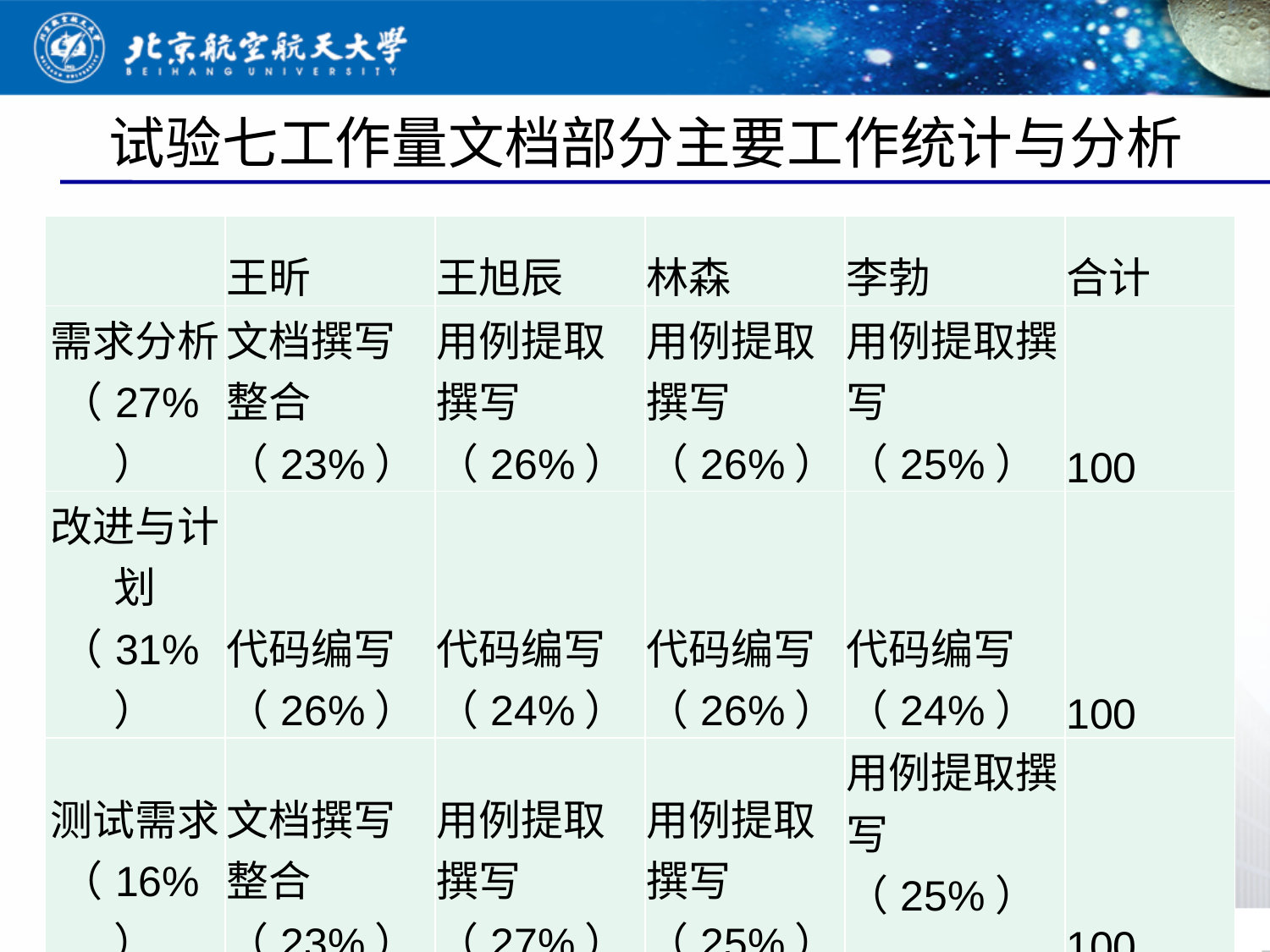

# 试验七工作量文档部分主要工作统计与分析
|  | 王昕 | 王旭辰 | 林森 | 李勃 | 合计 |
| --- | --- | --- | --- | --- | --- |
| 需求分析（27%） | 文档撰写整合（23%） | 用例提取撰写（26%） | 用例提取撰写（26%） | 用例提取撰写（25%） | 100 |
| 改进与计划（31%） | 代码编写（26%） | 代码编写（24%） | 代码编写（26%） | 代码编写（24%） | 100 |
| 测试需求（16%） | 文档撰写整合（23%） | 用例提取撰写（27%） | 用例提取撰写（25%） | 用例提取撰写（25%） | 100 |
| 测试报告 （15%） | 文档撰写整合（23%） | 用例提取撰写（27%） | 用例提取撰写（25%） | 用例提取撰写（25%） | 100 |